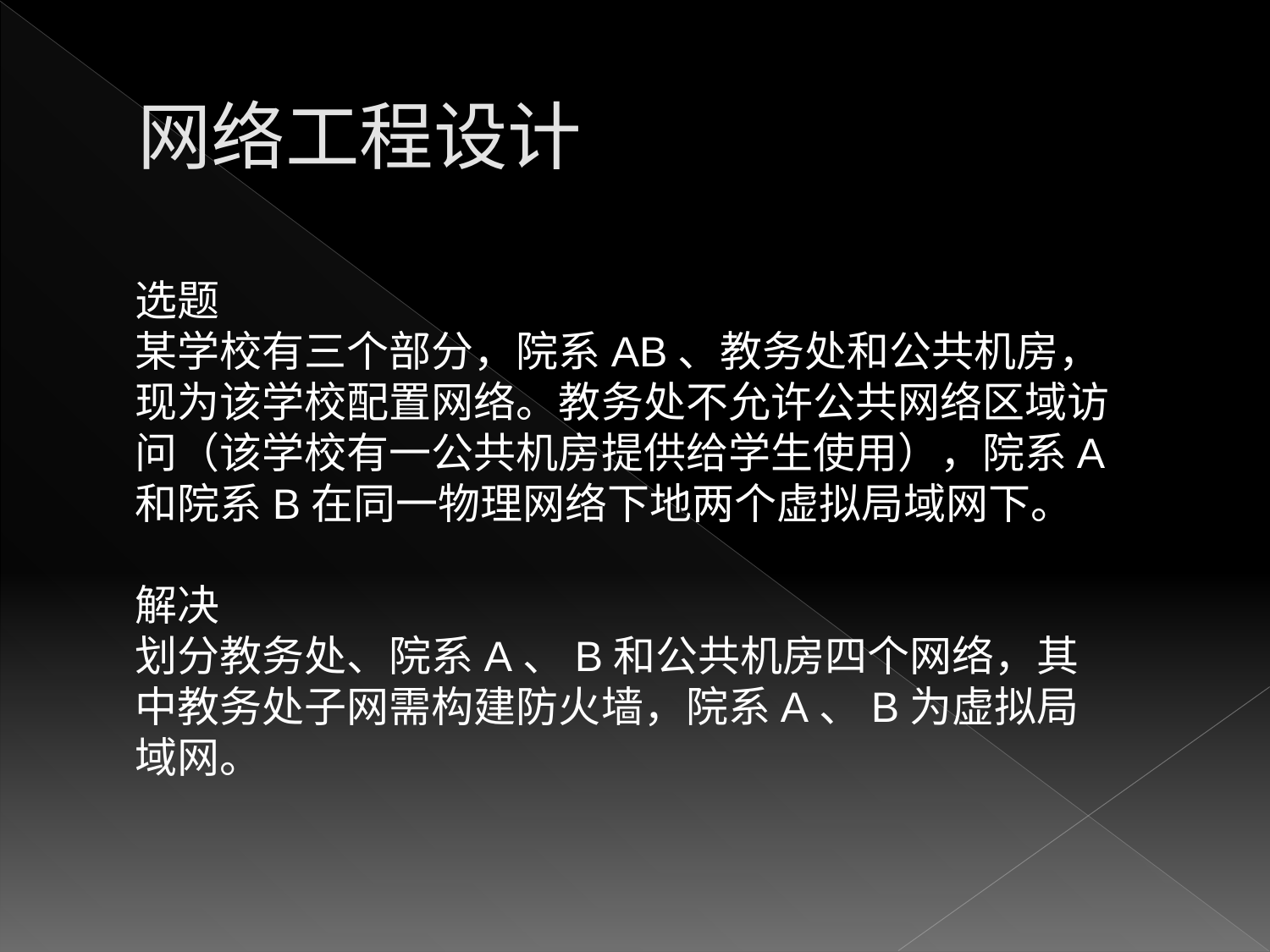

# 网络工程设计
选题
某学校有三个部分，院系AB、教务处和公共机房，现为该学校配置网络。教务处不允许公共网络区域访问（该学校有一公共机房提供给学生使用），院系A和院系B在同一物理网络下地两个虚拟局域网下。

解决
划分教务处、院系A、B和公共机房四个网络，其中教务处子网需构建防火墙，院系A、B为虚拟局域网。